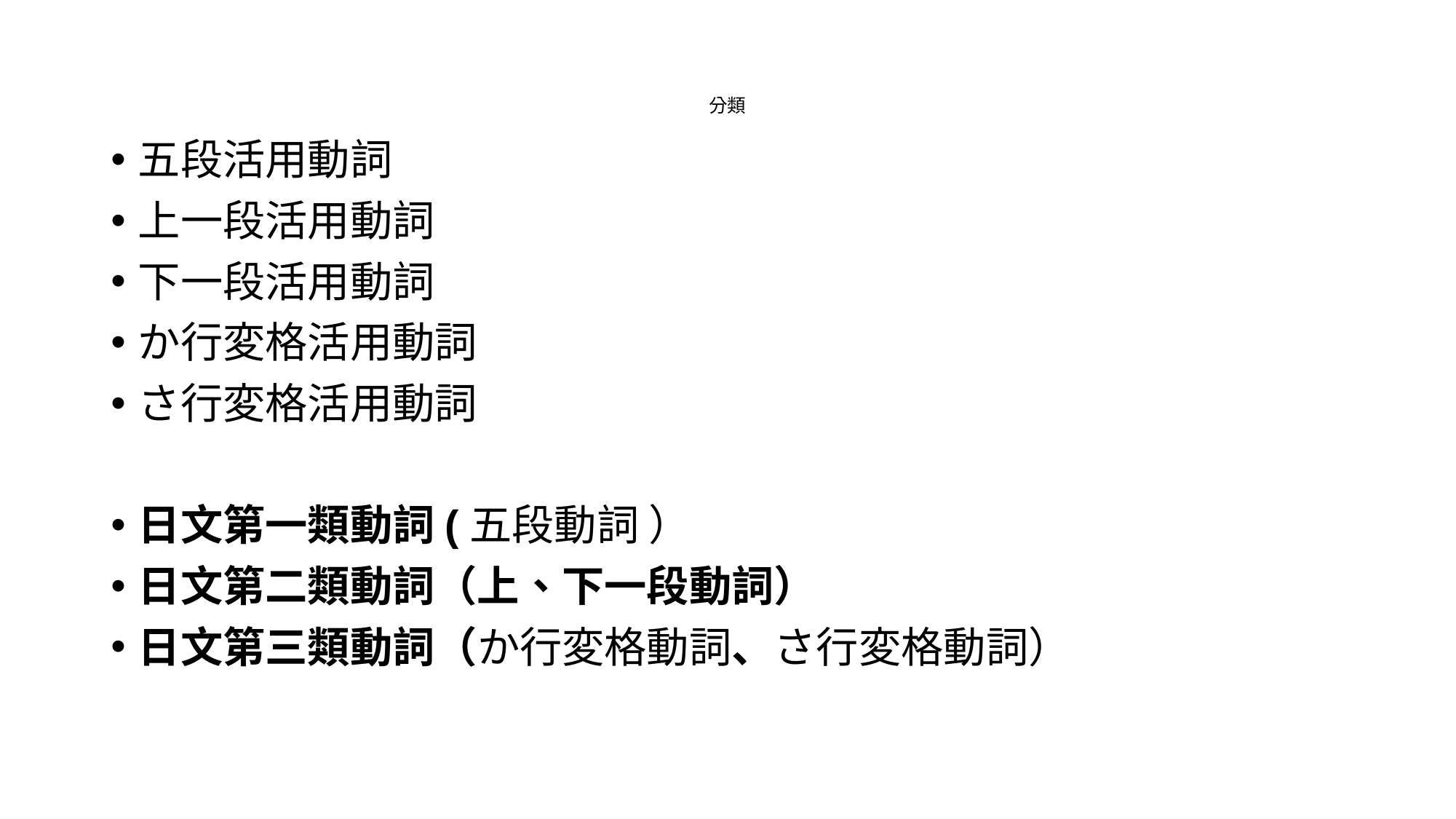

# 分類
五段活用動詞
上一段活用動詞
下一段活用動詞
か行変格活用動詞
さ行変格活用動詞

日文第一類動詞(五段動詞 ）
日文第二類動詞（上、下一段動詞）
日文第三類動詞（か行変格動詞、さ行変格動詞）